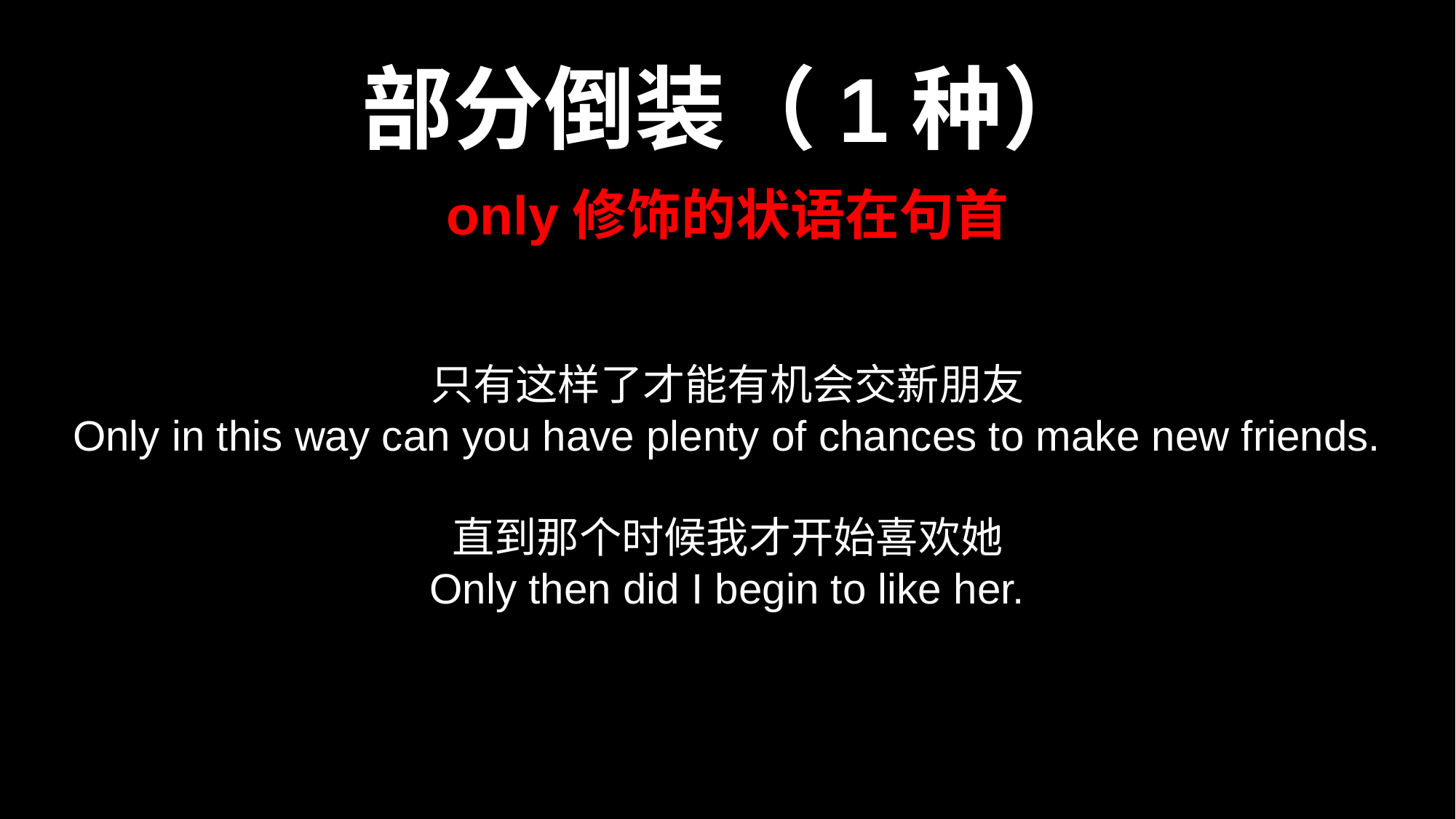

部分倒装（1种）
only修饰的状语在句首
只有这样了才能有机会交新朋友
Only in this way can you have plenty of chances to make new friends.

直到那个时候我才开始喜欢她
Only then did I begin to like her.